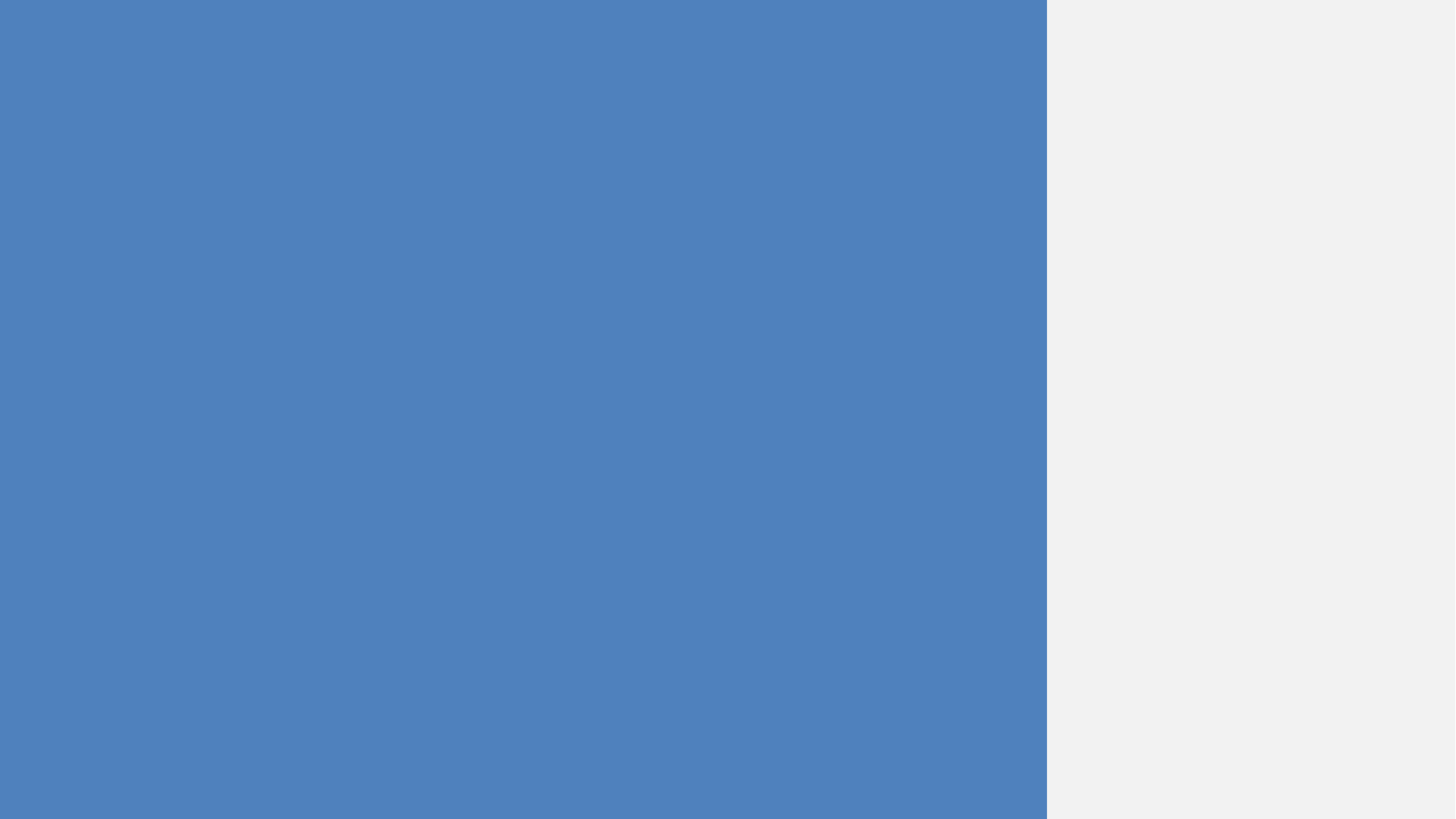

# 목차 1. Visual Studio Code란? 2. 소스코드 편집기를 사용하는 이유 3. Visual Studio Code 설치 4. Visual Studio Code 사용방법